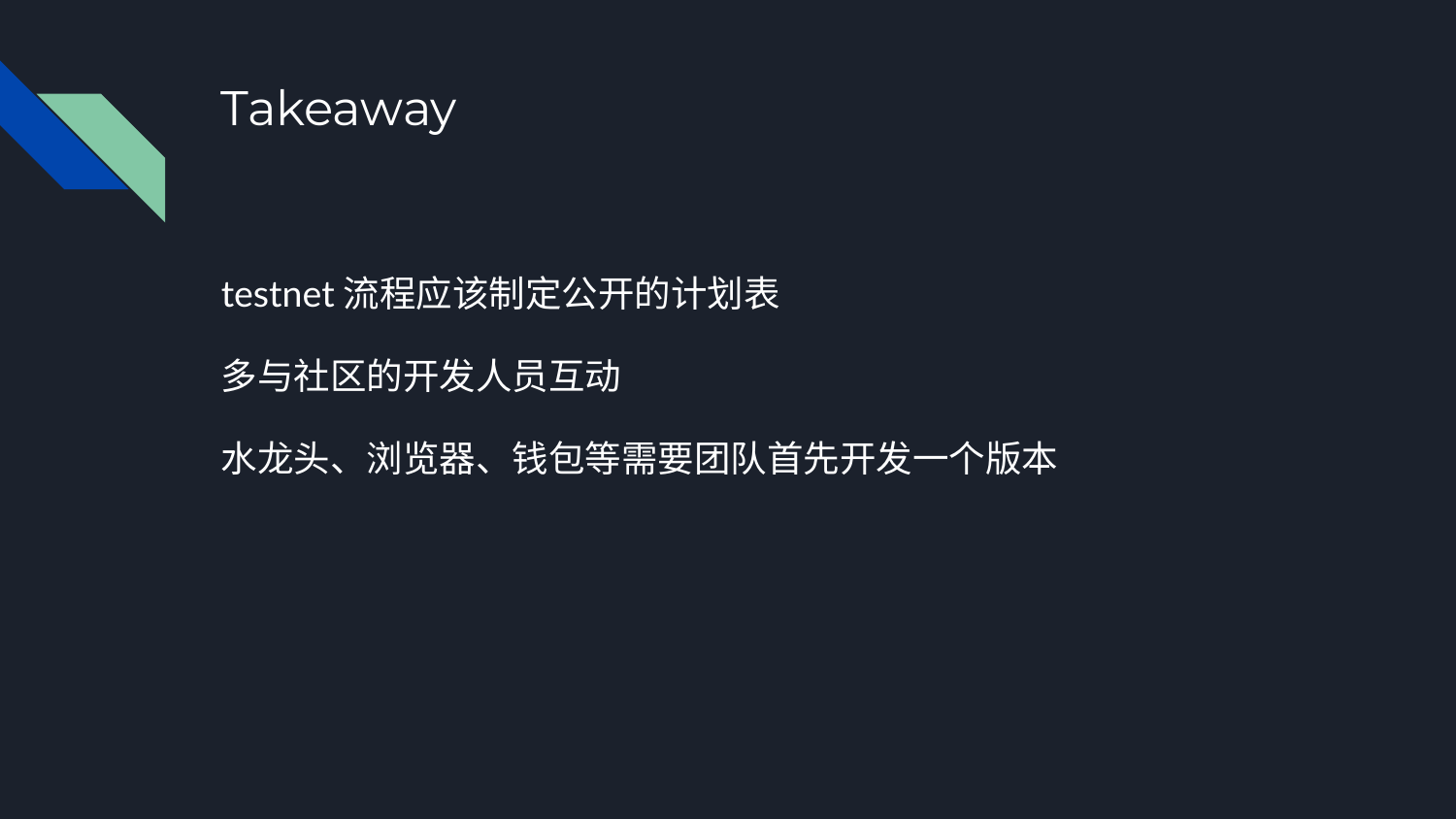

# Takeaway
testnet流程应该制定公开的计划表
多与社区的开发人员互动
水龙头、浏览器、钱包等需要团队首先开发一个版本